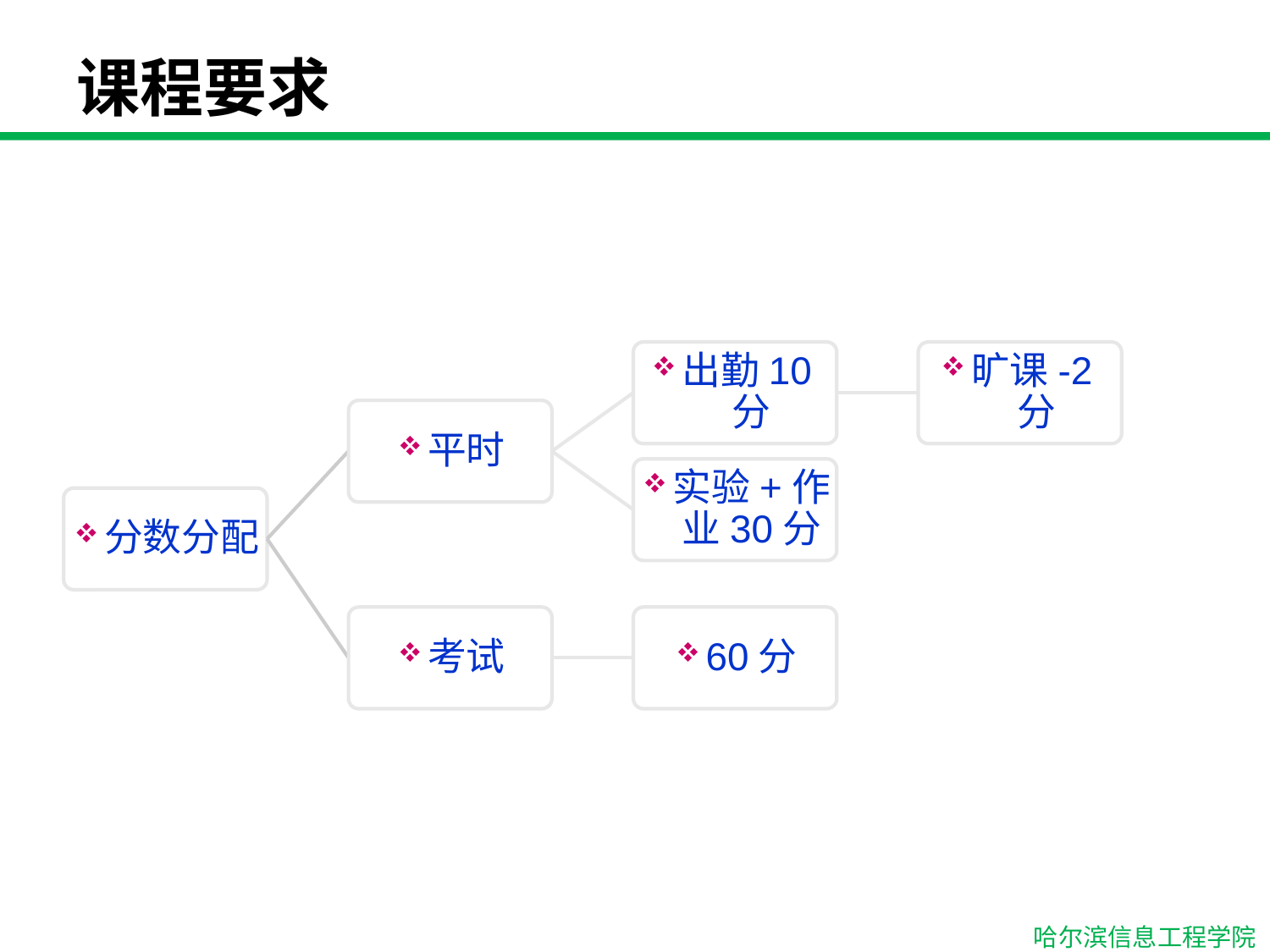

# 课程要求
分数分配

平时

出勤10分

旷课-2分

实验+作业30分

考试

60分